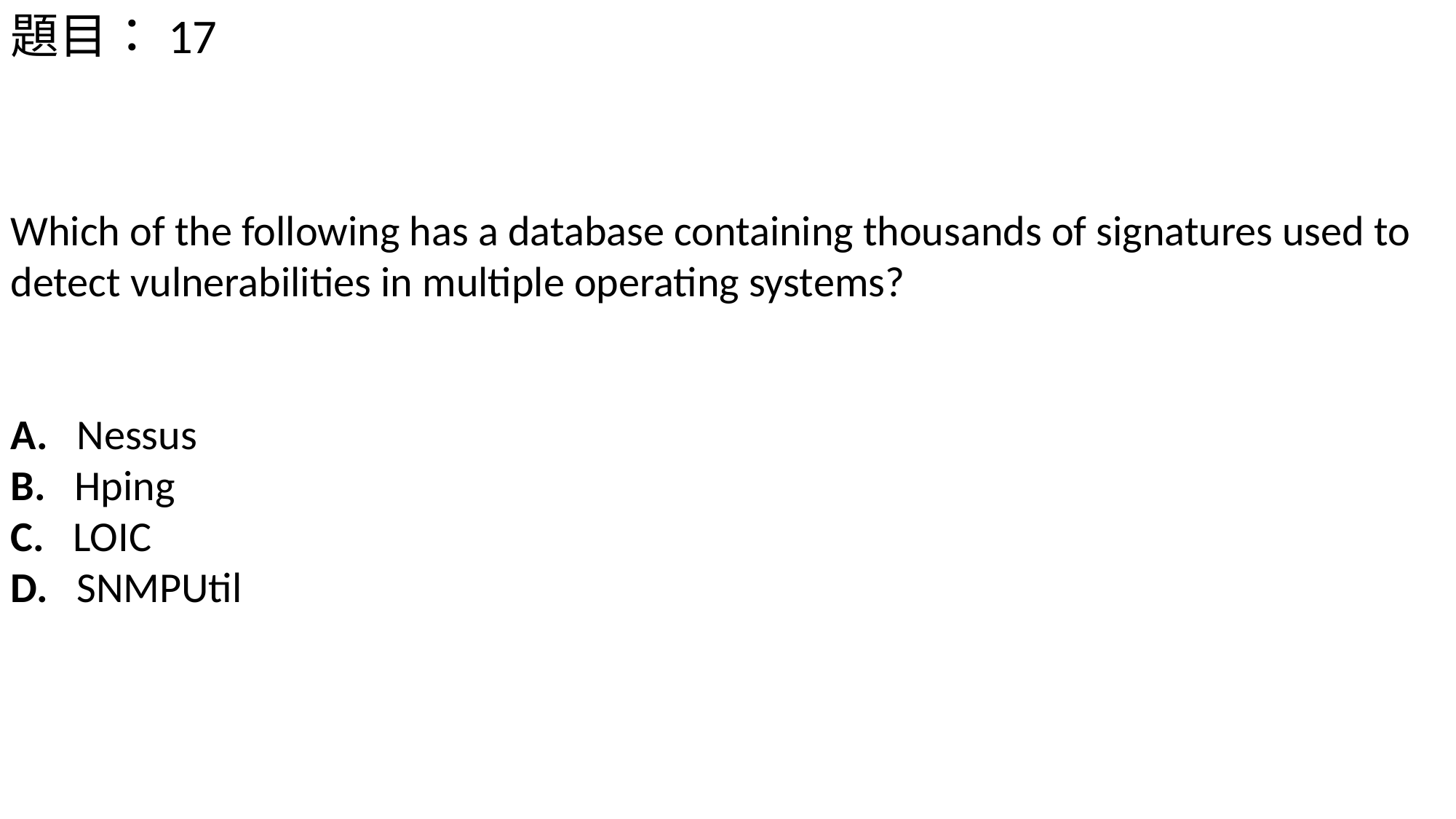

題目：17
Which of the following has a database containing thousands of signatures used to detect vulnerabilities in multiple operating systems?

A.   Nessus
B.   Hping
C.   LOIC
D.   SNMPUtil